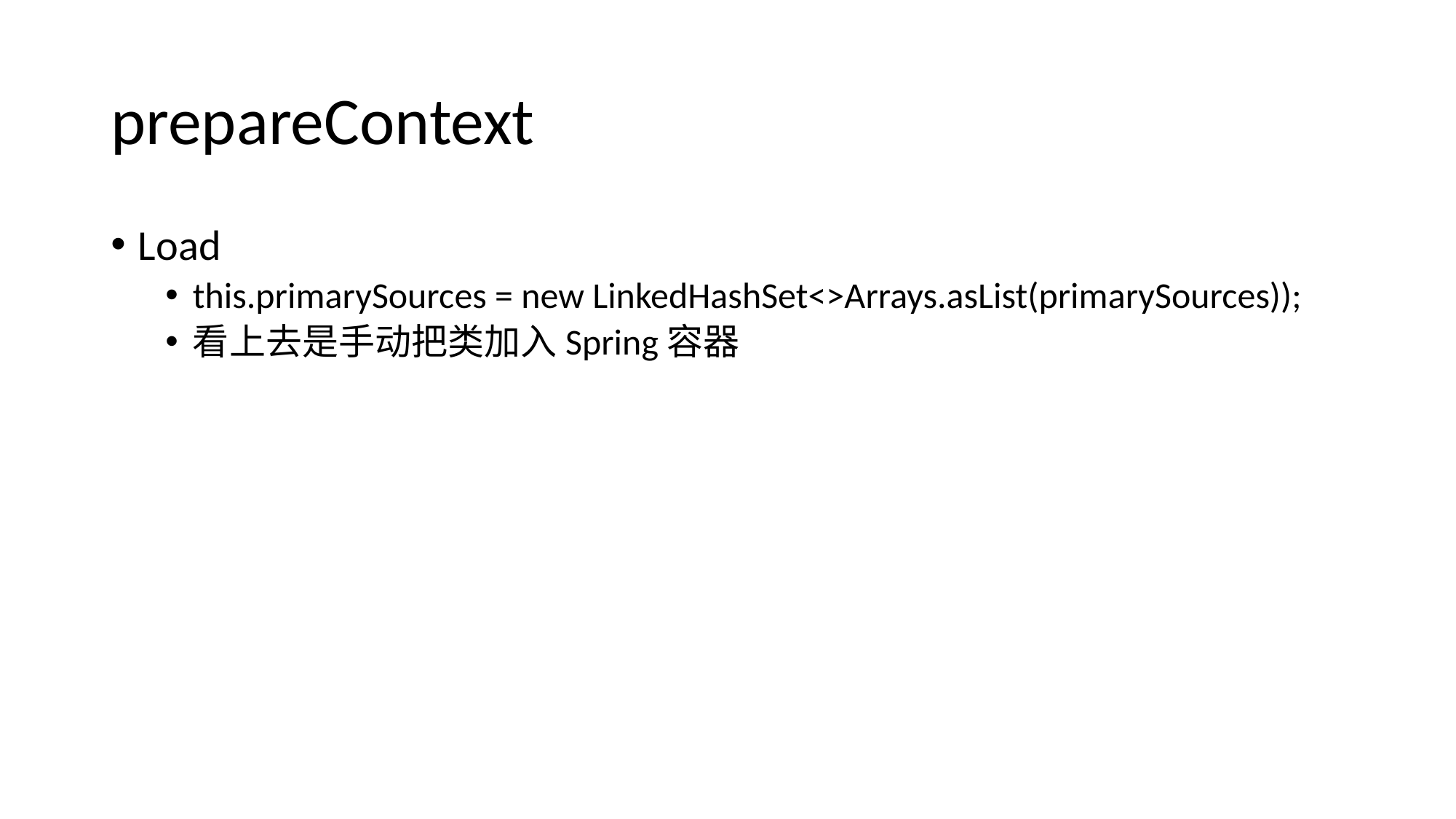

# prepareContext
Load
this.primarySources = new LinkedHashSet<>Arrays.asList(primarySources));
看上去是手动把类加入Spring容器